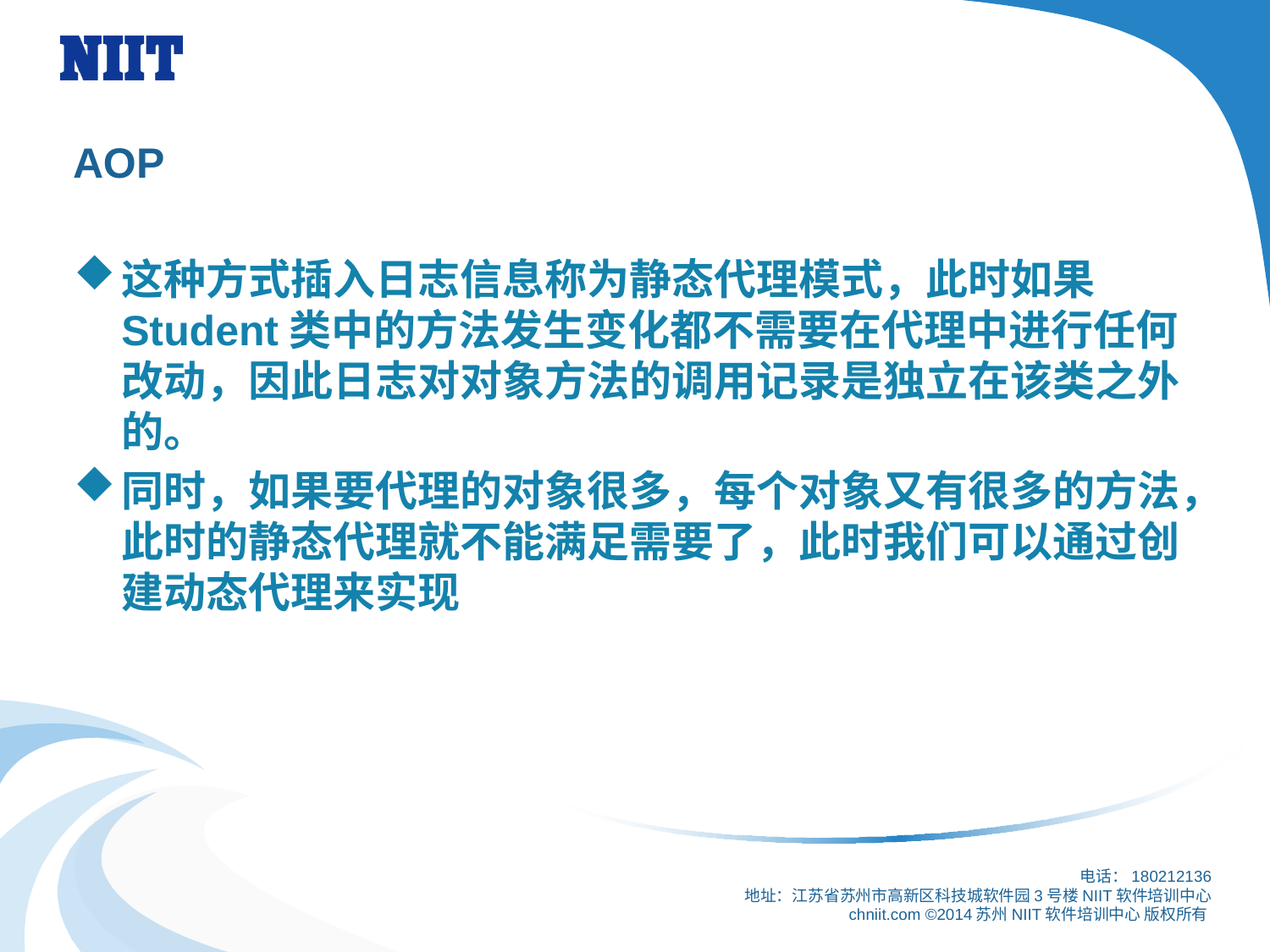

# AOP
这种方式插入日志信息称为静态代理模式，此时如果Student类中的方法发生变化都不需要在代理中进行任何改动，因此日志对对象方法的调用记录是独立在该类之外的。
同时，如果要代理的对象很多，每个对象又有很多的方法，此时的静态代理就不能满足需要了，此时我们可以通过创建动态代理来实现